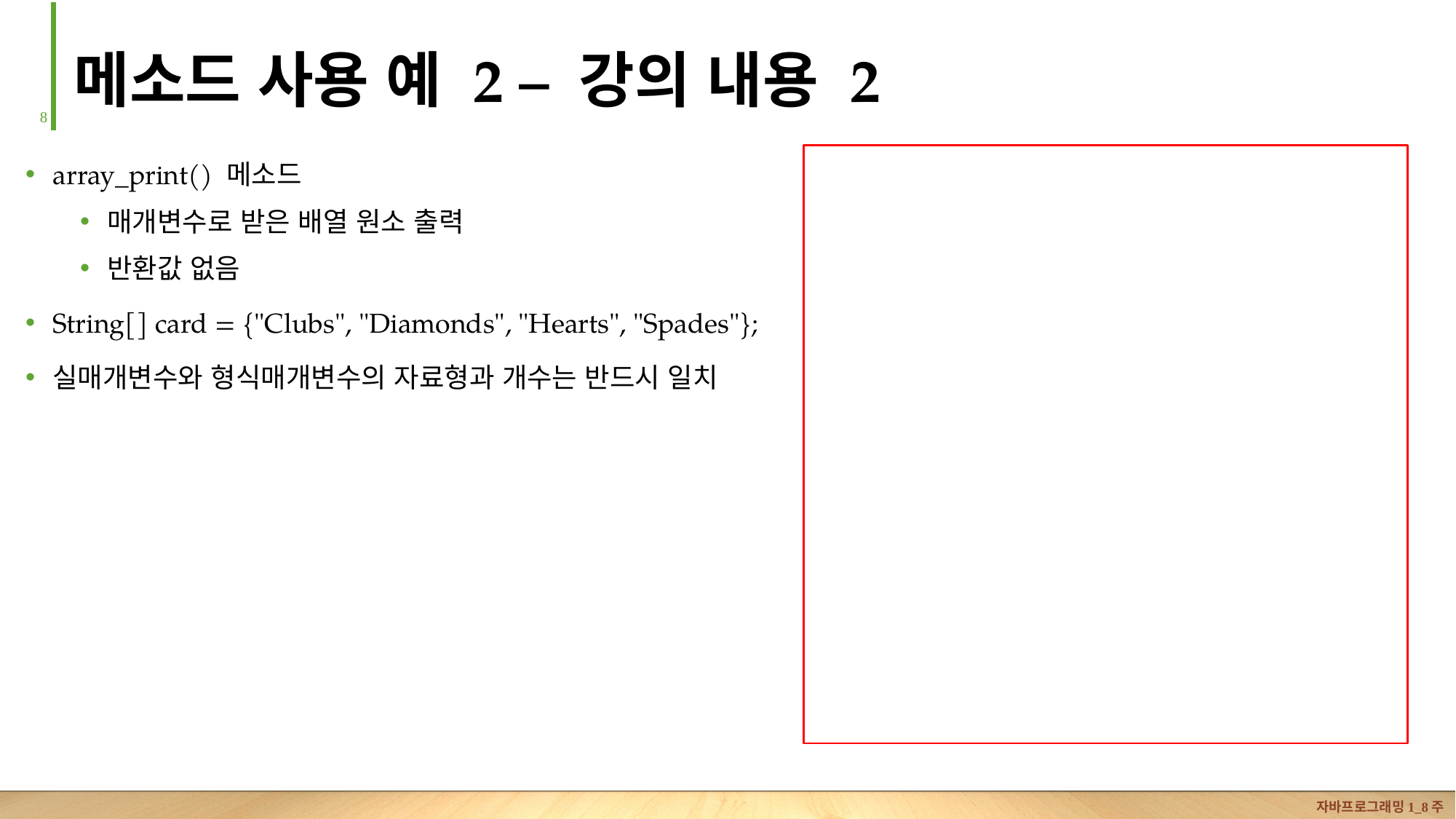

# 메소드 사용 예 2 – 강의 내용 2
8
array_print() 메소드
매개변수로 받은 배열 원소 출력
반환값 없음
String[] card = {"Clubs", "Diamonds", "Hearts", "Spades"};
실매개변수와 형식매개변수의 자료형과 개수는 반드시 일치

자바프로그래밍1_8주